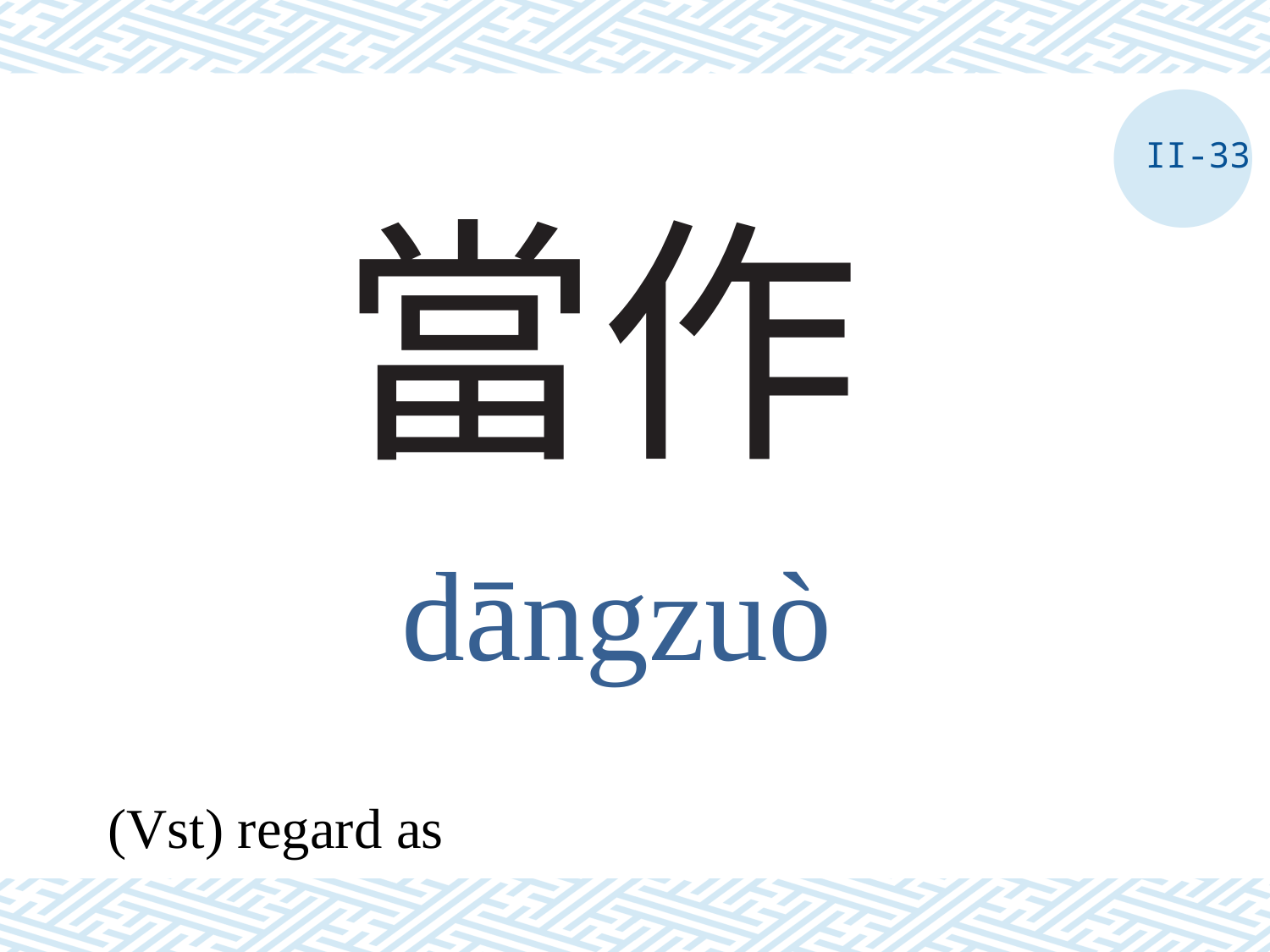

II-33

# 當作
dāngzuò
(Vst) regard as